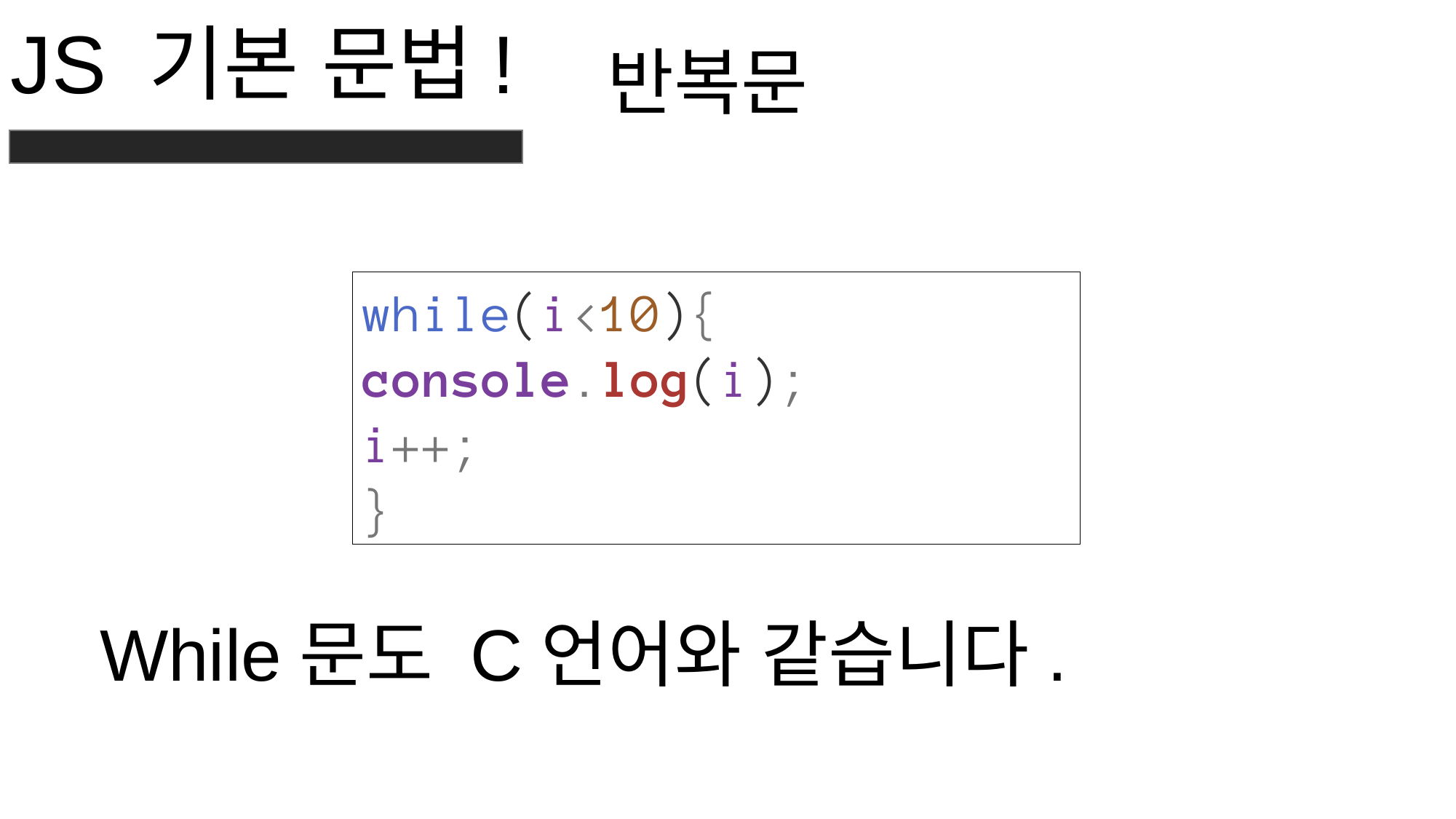

JS 기본 문법!
반복문

while(i<10){
console.log(i);
i++;
}
While문도 C언어와 같습니다.